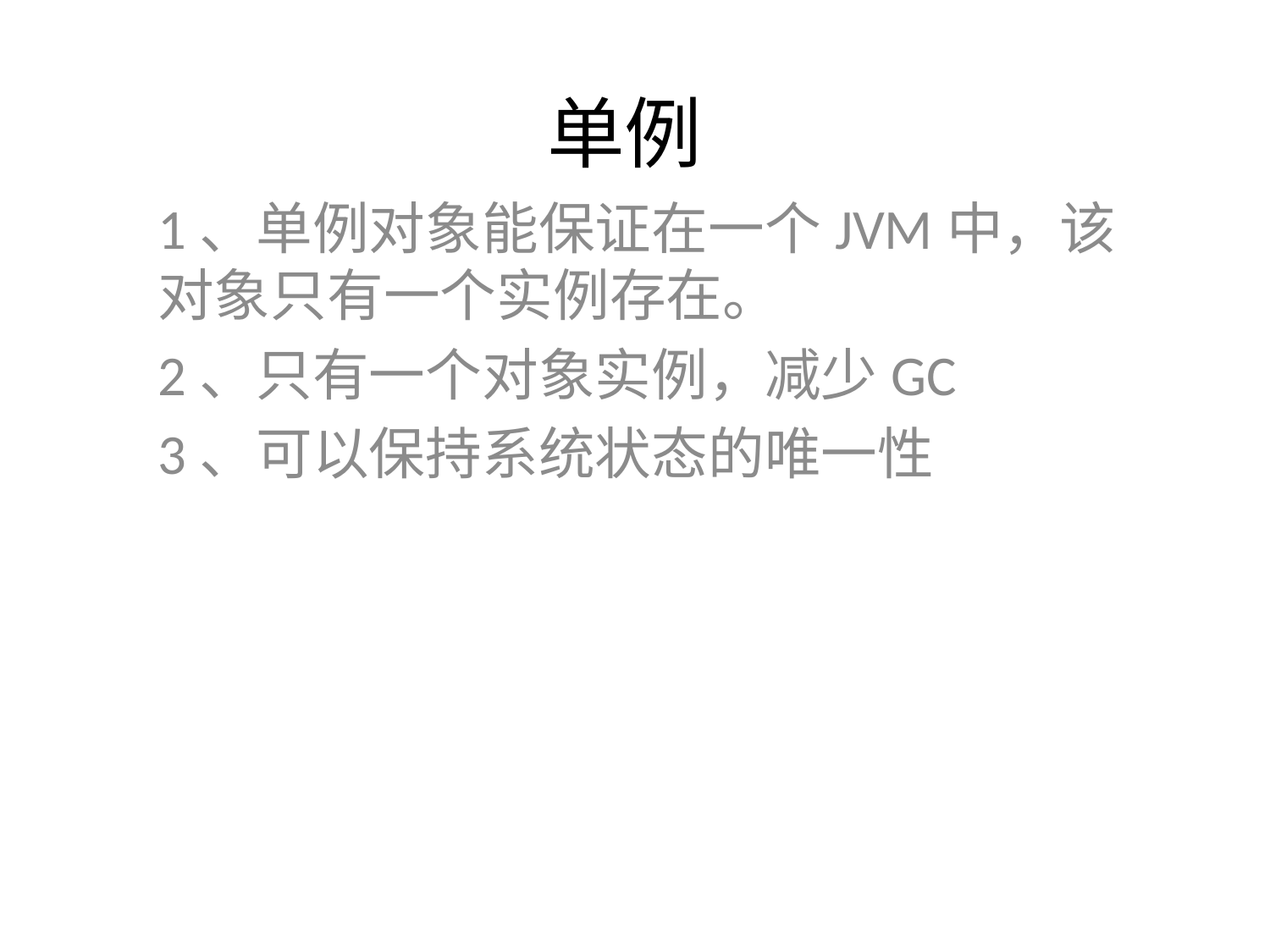

# 单例
1、单例对象能保证在一个JVM中，该对象只有一个实例存在。
2、只有一个对象实例，减少GC
3、可以保持系统状态的唯一性